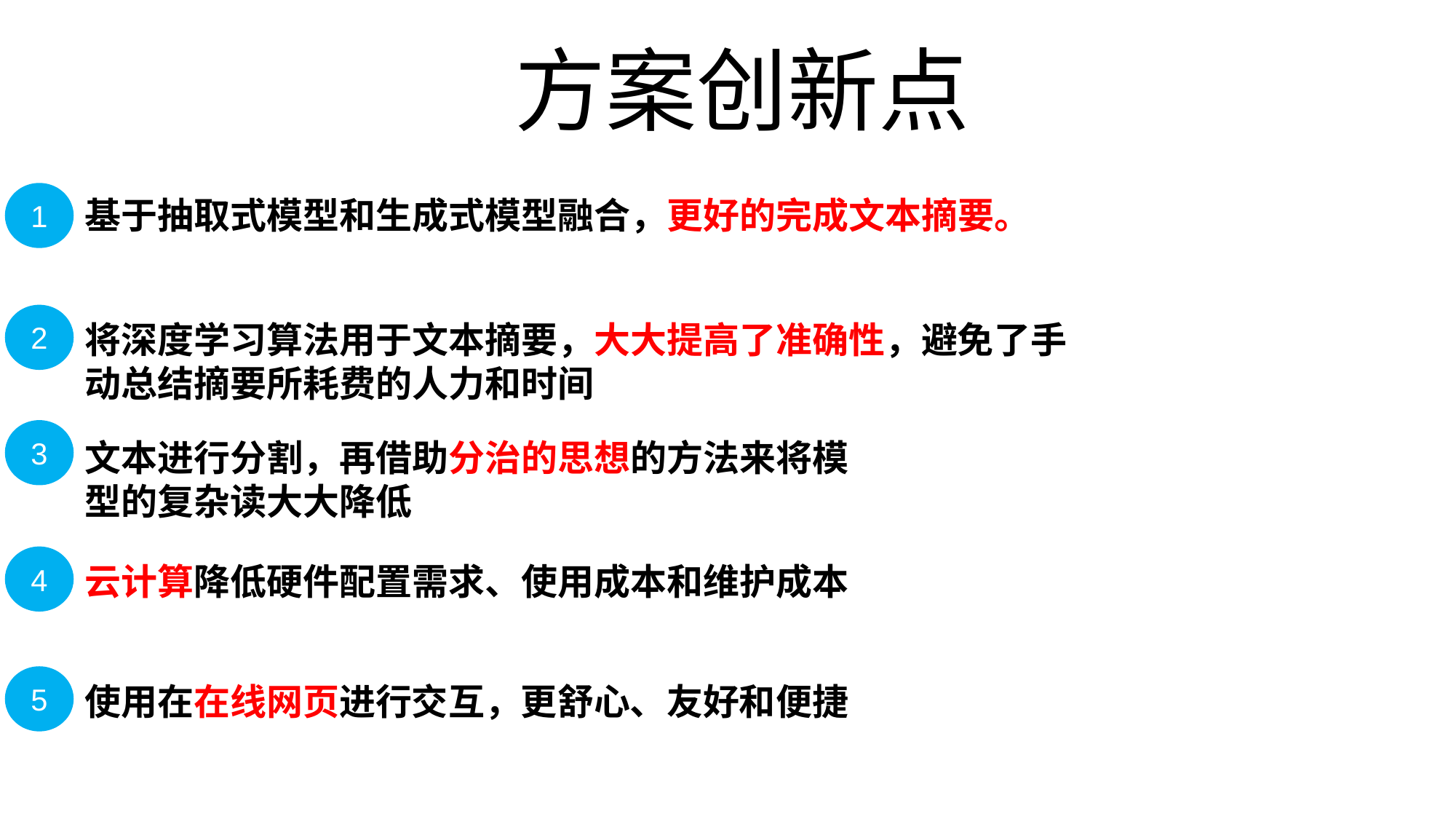

方案创新点
1
基于抽取式模型和生成式模型融合，更好的完成文本摘要。
2
将深度学习算法用于文本摘要，大大提高了准确性，避免了手动总结摘要所耗费的人力和时间
3
文本进行分割，再借助分治的思想的方法来将模型的复杂读大大降低
4
云计算降低硬件配置需求、使用成本和维护成本
5
使用在在线网页进行交互，更舒心、友好和便捷